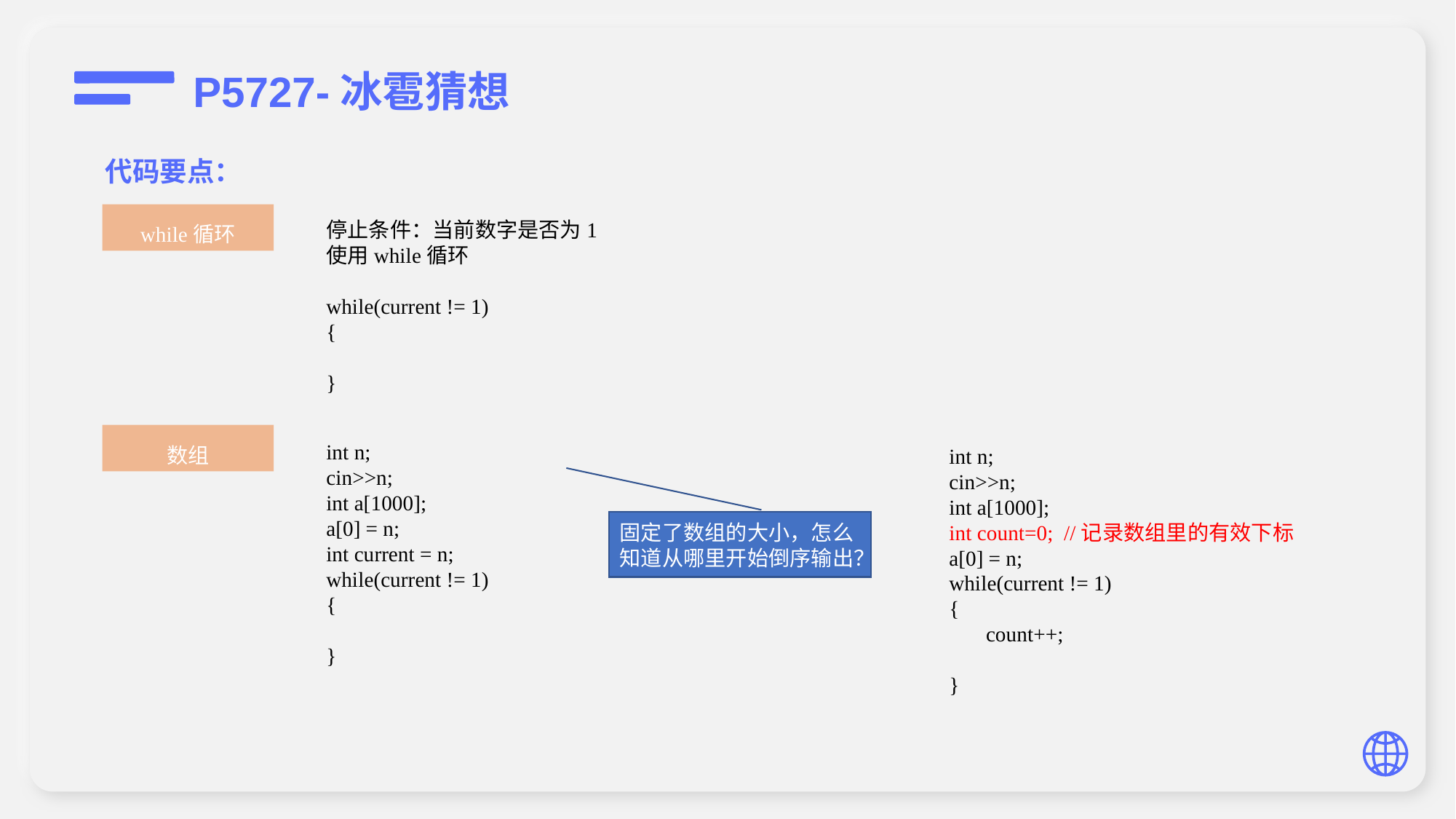

P5727-冰雹猜想

代码要点：
while循环
停止条件：当前数字是否为1
使用while循环

while(current != 1)
{

}
数组
int n;
cin>>n;
int a[1000];
a[0] = n;
int current = n;
while(current != 1)
{

}

int n;
cin>>n;
int a[1000];
int count=0;  //记录数组里的有效下标
a[0] = n;
while(current != 1)
{
       count++;

}

固定了数组的大小，怎么知道从哪里开始倒序输出？